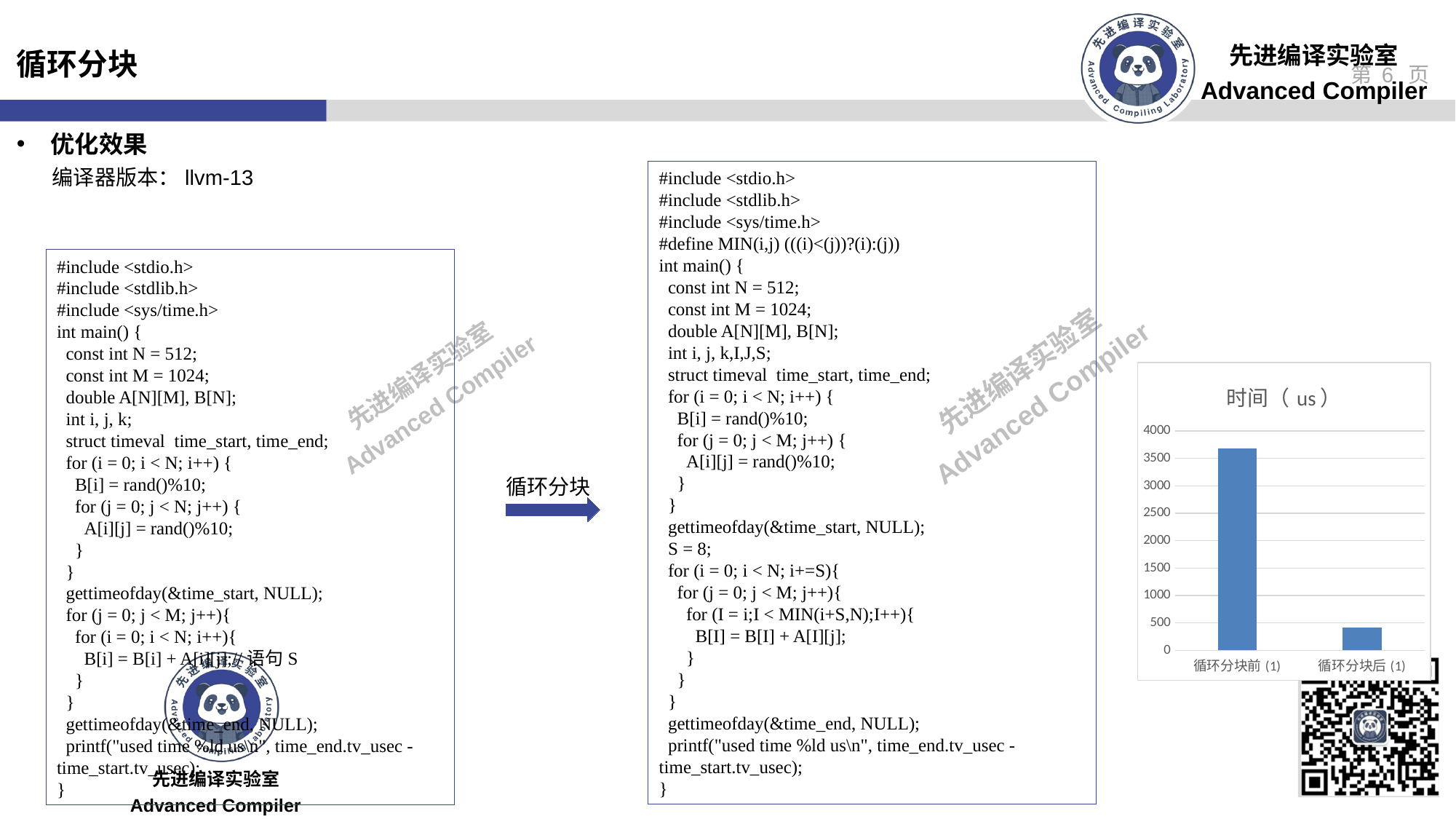

循环分块
优化效果
编译器版本：llvm-13
#include <stdio.h>
#include <stdlib.h>
#include <sys/time.h>
#define MIN(i,j) (((i)<(j))?(i):(j))
int main() {
  const int N = 512;
  const int M = 1024;
  double A[N][M], B[N];
  int i, j, k,I,J,S;
  struct timeval  time_start, time_end;
  for (i = 0; i < N; i++) {
    B[i] = rand()%10;
    for (j = 0; j < M; j++) {
      A[i][j] = rand()%10;
    }
  }
  gettimeofday(&time_start, NULL);
  S = 8;
  for (i = 0; i < N; i+=S){
    for (j = 0; j < M; j++){
      for (I = i;I < MIN(i+S,N);I++){
        B[I] = B[I] + A[I][j];
      }
    }
  }
  gettimeofday(&time_end, NULL);
  printf("used time %ld us\n", time_end.tv_usec - time_start.tv_usec);
}
#include <stdio.h>
#include <stdlib.h>
#include <sys/time.h>
int main() {
  const int N = 512;
  const int M = 1024;
  double A[N][M], B[N];
  int i, j, k;
  struct timeval  time_start, time_end;
  for (i = 0; i < N; i++) {
    B[i] = rand()%10;
    for (j = 0; j < N; j++) {
      A[i][j] = rand()%10;
    }
  }
  gettimeofday(&time_start, NULL);
  for (j = 0; j < M; j++){
    for (i = 0; i < N; i++){
      B[i] = B[i] + A[i][j];//语句S
    }
  }
  gettimeofday(&time_end, NULL);
  printf("used time %ld us\n", time_end.tv_usec - time_start.tv_usec);
}

### Chart:

| Category | 时间（us） |
|---|---|
| 循环分块前(1) | 3681.66666666667 |
| 循环分块后(1) | 413.0 |
循环分块